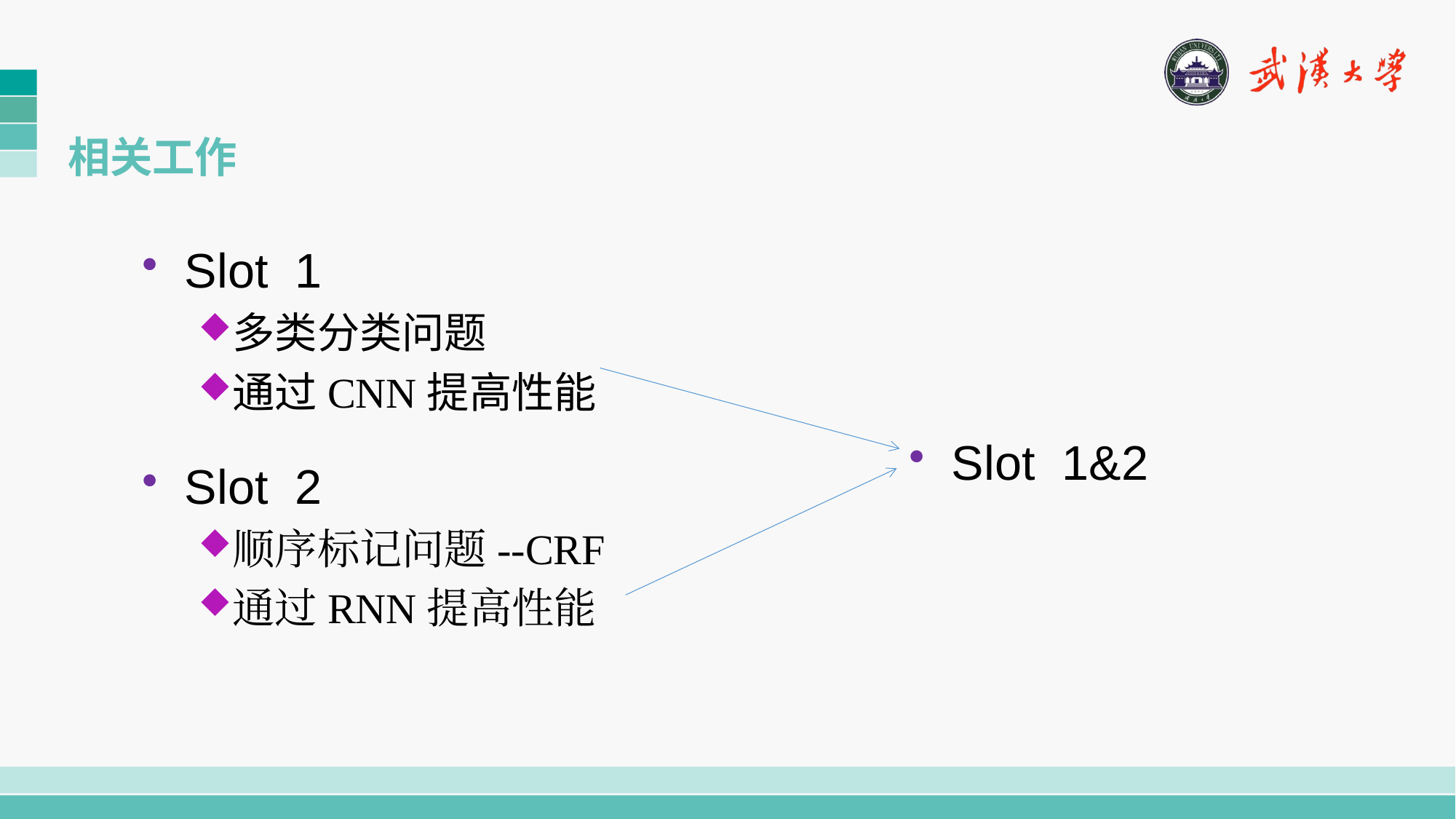

#
相关工作
Slot  1
多类分类问题
通过CNN提高性能
Slot  2
顺序标记问题--CRF
通过RNN提高性能

Slot  1&2

3